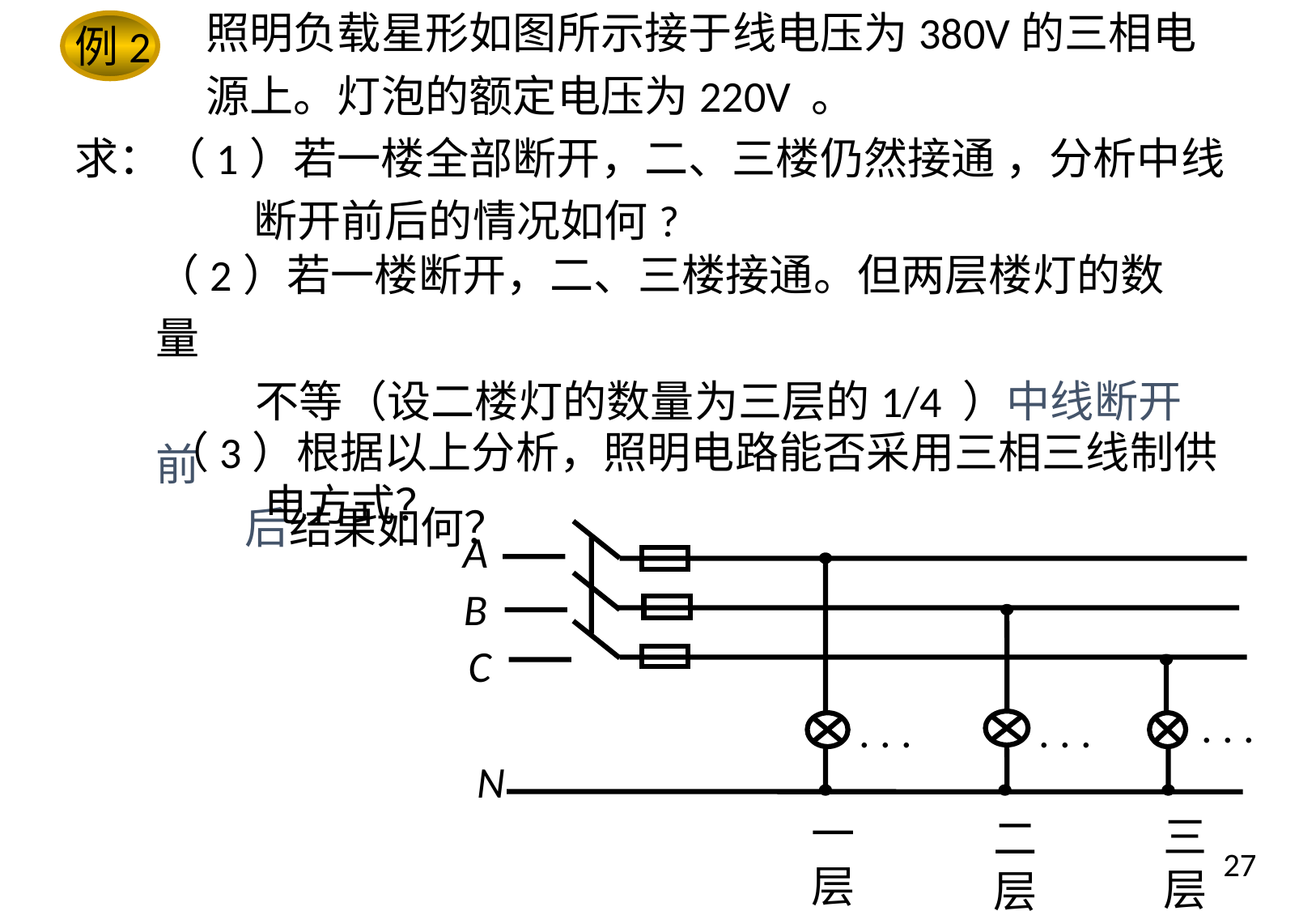

照明负载星形如图所示接于线电压为380V的三相电源上。灯泡的额定电压为220V 。

例2
求：（1）若一楼全部断开，二、三楼仍然接通 ，分析中线
                 断开前后的情况如何?
（2）若一楼断开，二、三楼接通。但两层楼灯的数量
         不等（设二楼灯的数量为三层的1/4 ）中线断开前
         后结果如何？
（3）根据以上分析，照明电路能否采用三相三线制供
          电方式？
A

. . .

B

. . .

C

. . .

N

一
层
三
层
二
层